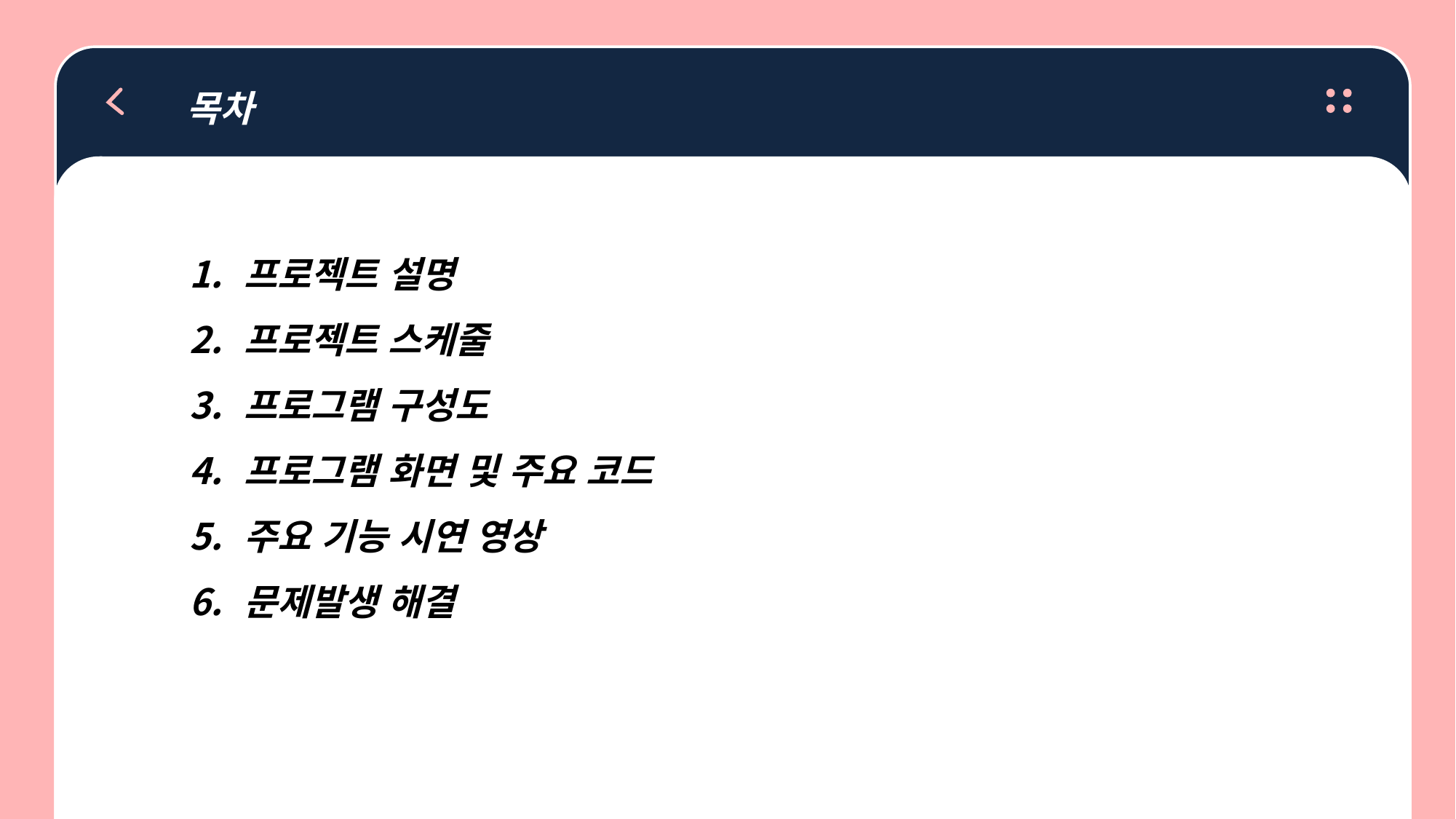

목차

프로젝트 설명
프로젝트 스케줄
프로그램 구성도
프로그램 화면 및 주요 코드
주요 기능 시연 영상
문제발생 해결